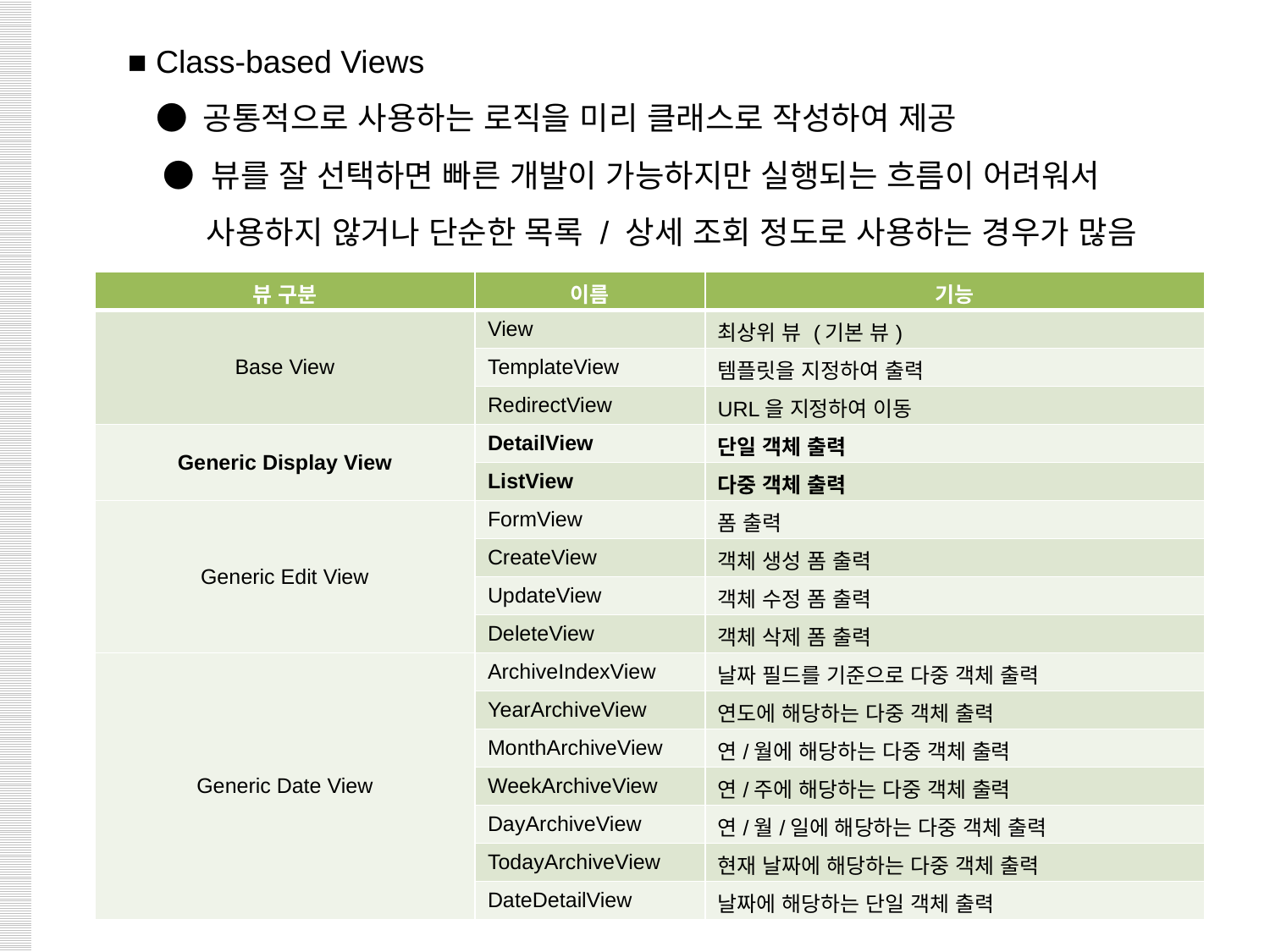

■ Class-based Views
    ● 공통적으로 사용하는 로직을 미리 클래스로 작성하여 제공
    ● 뷰를 잘 선택하면 빠른 개발이 가능하지만 실행되는 흐름이 어려워서
        사용하지 않거나 단순한 목록 / 상세 조회 정도로 사용하는 경우가 많음
| 뷰 구분 | 이름 | 기능 |
| --- | --- | --- |
| Base View | View | 최상위 뷰 (기본 뷰) |
|  | TemplateView | 템플릿을 지정하여 출력 |
|  | RedirectView | URL을 지정하여 이동 |
| Generic Display View | DetailView | 단일 객체 출력 |
|  | ListView | 다중 객체 출력 |
| Generic Edit View | FormView | 폼 출력 |
|  | CreateView | 객체 생성 폼 출력 |
|  | UpdateView | 객체 수정 폼 출력 |
|  | DeleteView | 객체 삭제 폼 출력 |
| Generic Date View | ArchiveIndexView | 날짜 필드를 기준으로 다중 객체 출력 |
|  | YearArchiveView | 연도에 해당하는 다중 객체 출력 |
|  | MonthArchiveView | 연/월에 해당하는 다중 객체 출력 |
|  | WeekArchiveView | 연/주에 해당하는 다중 객체 출력 |
|  | DayArchiveView | 연/월/일에 해당하는 다중 객체 출력 |
|  | TodayArchiveView | 현재 날짜에 해당하는 다중 객체 출력 |
|  | DateDetailView | 날짜에 해당하는 단일 객체 출력 |